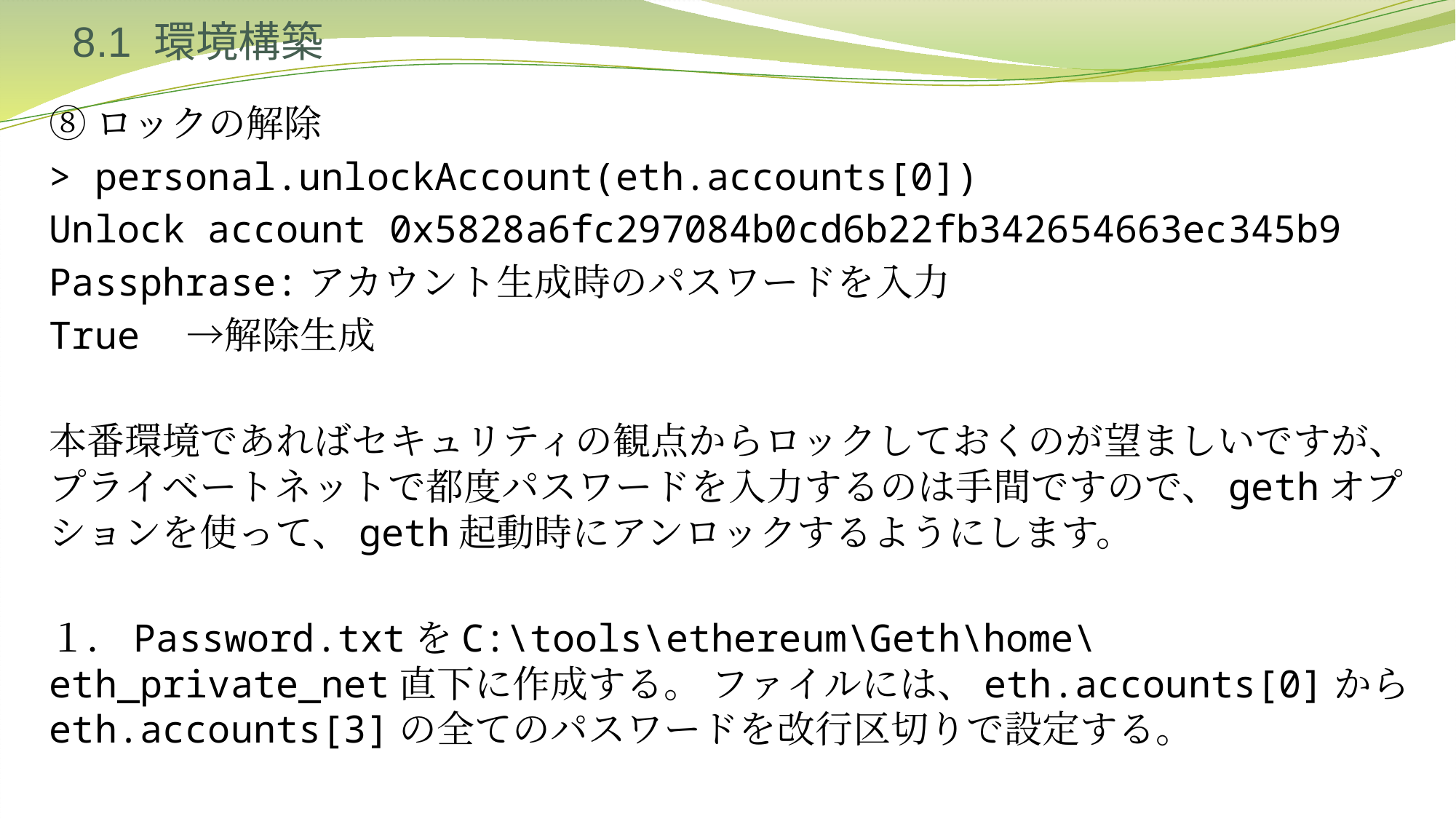

# 8.1 環境構築
⑧ロックの解除
> personal.unlockAccount(eth.accounts[0])
Unlock account 0x5828a6fc297084b0cd6b22fb342654663ec345b9
Passphrase:アカウント生成時のパスワードを入力
True　→解除生成

本番環境であればセキュリティの観点からロックしておくのが望ましいですが、プライベートネットで都度パスワードを入力するのは手間ですので、gethオプションを使って、geth起動時にアンロックするようにします。

１．Password.txtをC:\tools\ethereum\Geth\home\eth_private_net直下に作成する。 ファイルには、eth.accounts[0]からeth.accounts[3]の全てのパスワードを改行区切りで設定する。